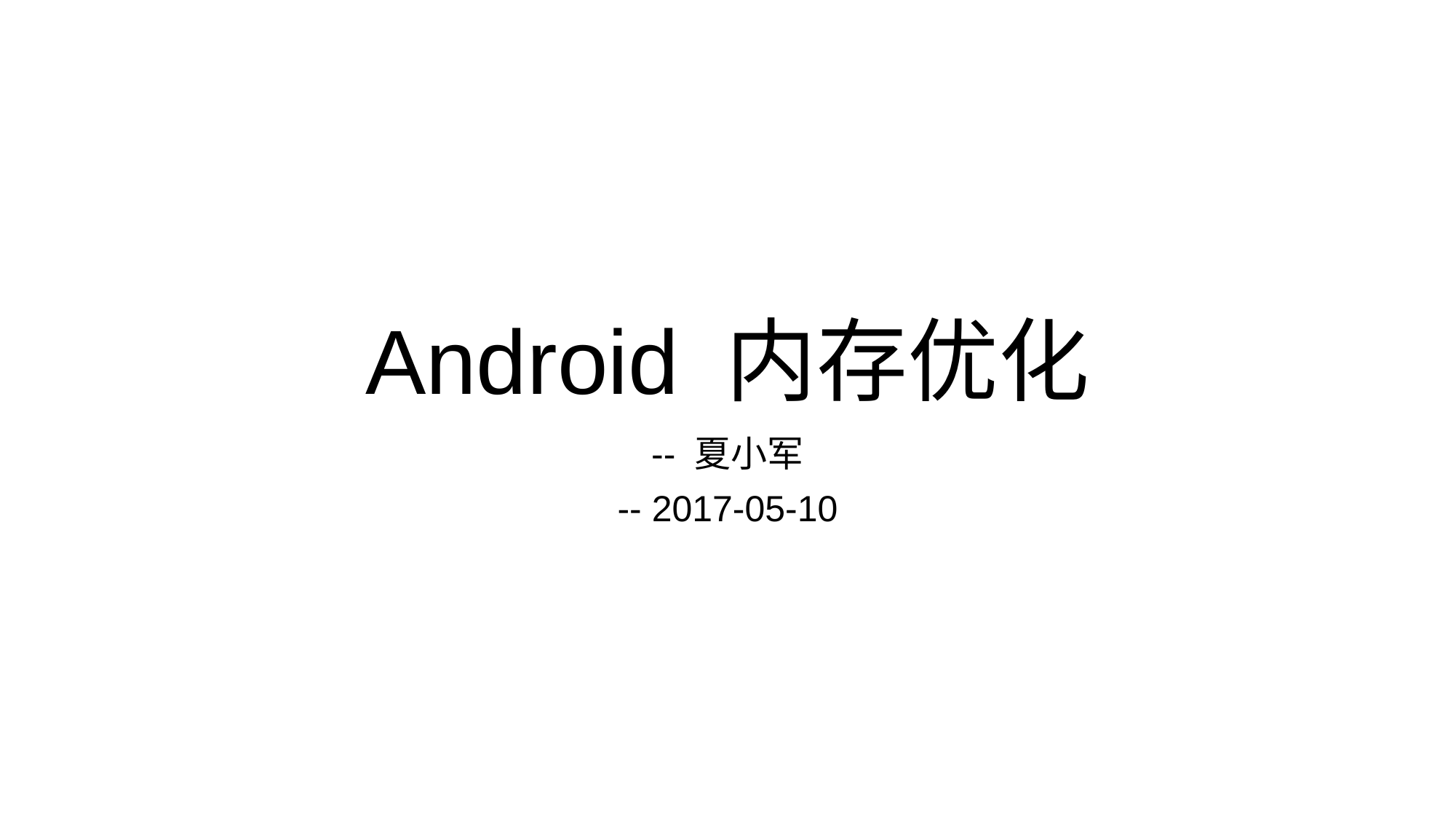

# Android 内存优化
-- 夏小军
-- 2017-05-10